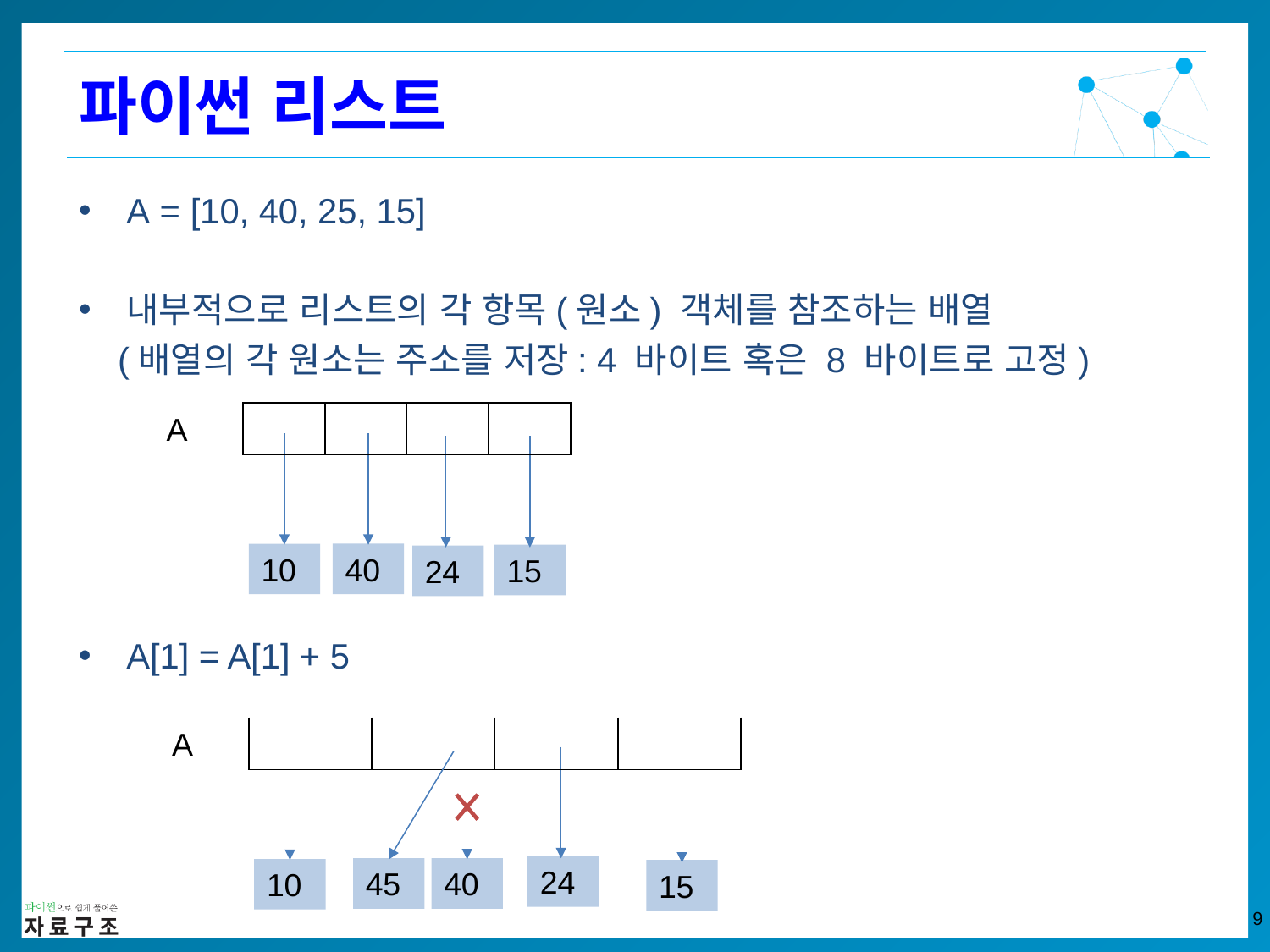

파이썬 리스트
A = [10, 40, 25, 15]

내부적으로 리스트의 각 항목(원소) 객체를 참조하는 배열
    (배열의 각 원소는 주소를 저장: 4 바이트 혹은 8 바이트로 고정)

A[1] = A[1] + 5
|  |  |  |  |
| --- | --- | --- | --- |
A
40
10
15
24
|  |  |  |  |
| --- | --- | --- | --- |
A
24
45
40
10
15